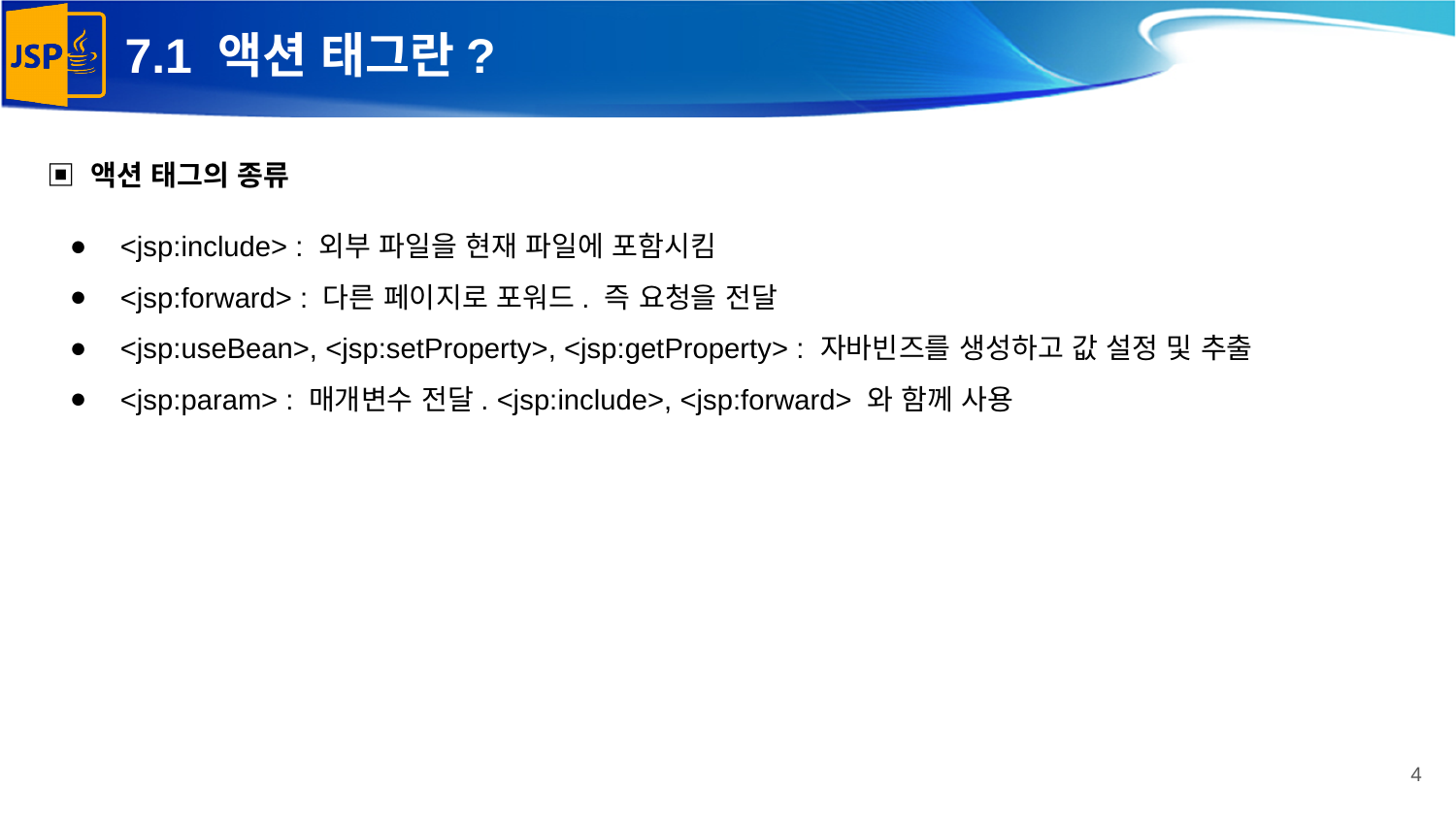

# 7.1 액션 태그란?
▣ 액션 태그의 종류
<jsp:include> : 외부 파일을 현재 파일에 포함시킴
<jsp:forward> : 다른 페이지로 포워드. 즉 요청을 전달
<jsp:useBean>, <jsp:setProperty>, <jsp:getProperty> : 자바빈즈를 생성하고 값 설정 및 추출
<jsp:param> : 매개변수 전달. <jsp:include>, <jsp:forward> 와 함께 사용
4